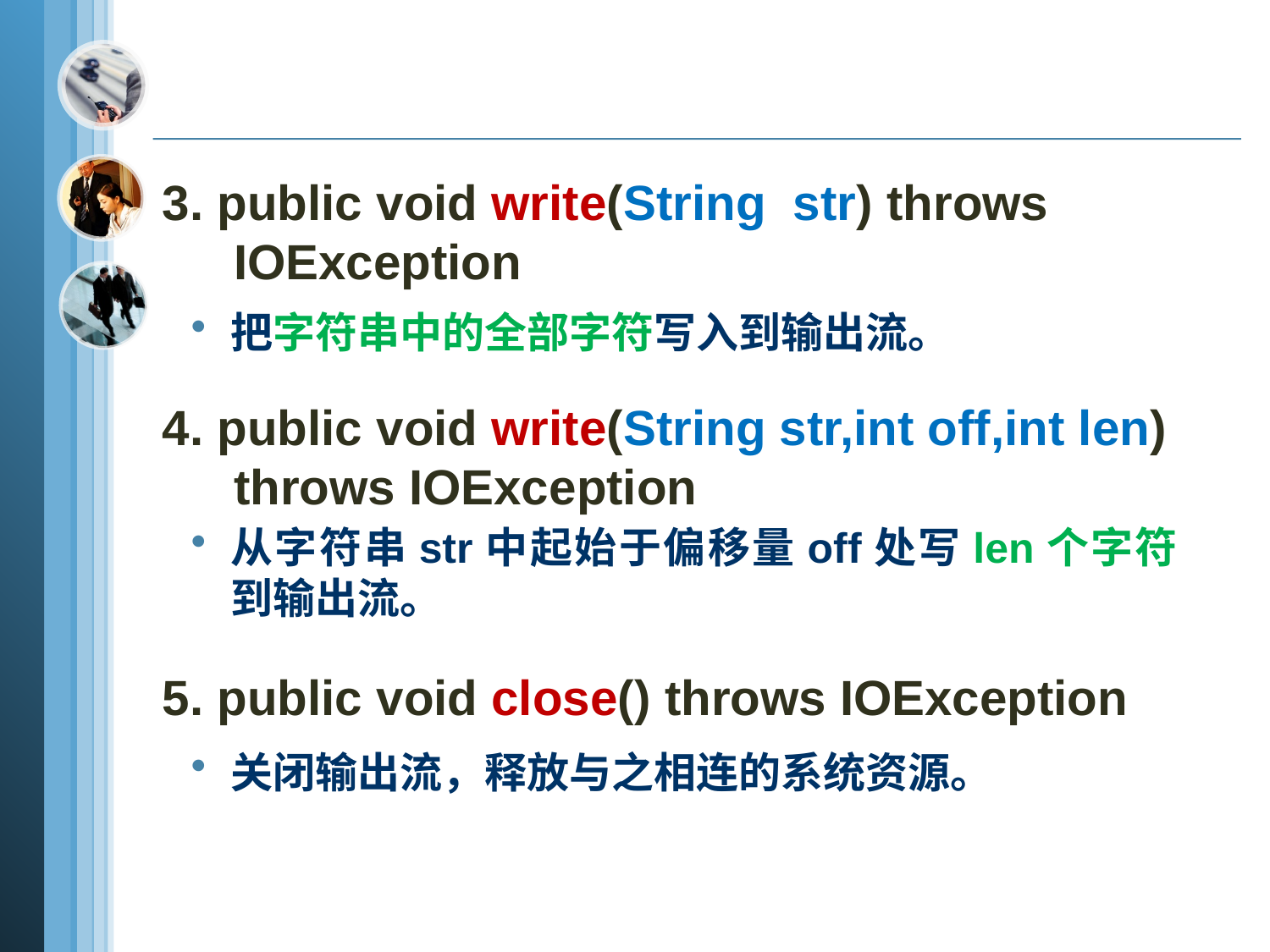

3. public void write(String  str) throws IOException
把字符串中的全部字符写入到输出流。
4. public void write(String str,int off,int len) throws IOException
从字符串str中起始于偏移量off处写len个字符到输出流。
5. public void close() throws IOException
关闭输出流，释放与之相连的系统资源。